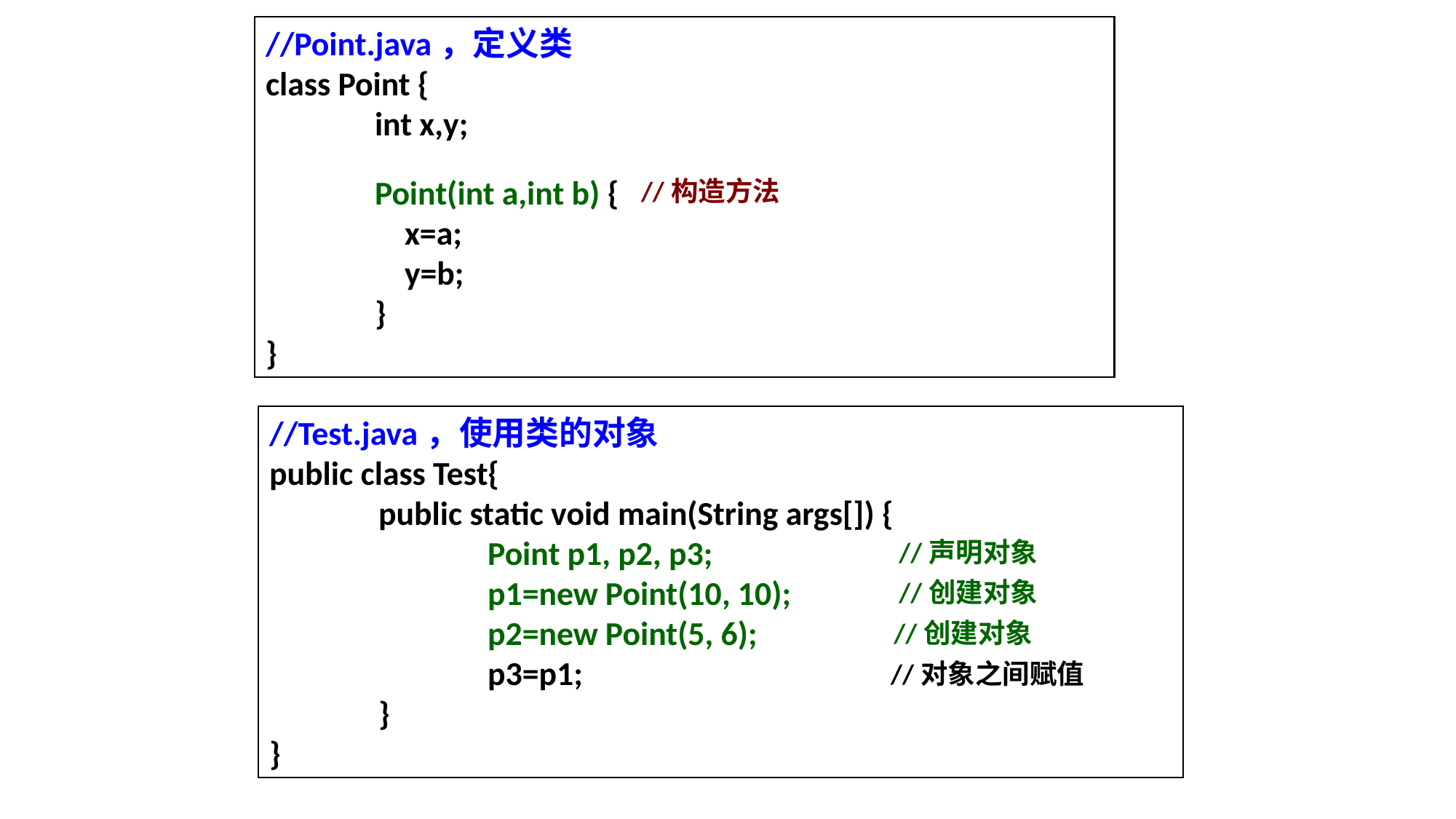

//Point.java，定义类
class Point {
	int x,y;

	Point(int a,int b) {
	    x=a;
	    y=b;
	}
}
//构造方法
//Test.java，使用类的对象
public class Test{
	public static void main(String args[]) {
		Point p1, p2, p3;
		p1=new Point(10, 10);
		p2=new Point(5, 6);
		p3=p1;
	}
}
//声明对象
//创建对象
//创建对象
//对象之间赋值
36